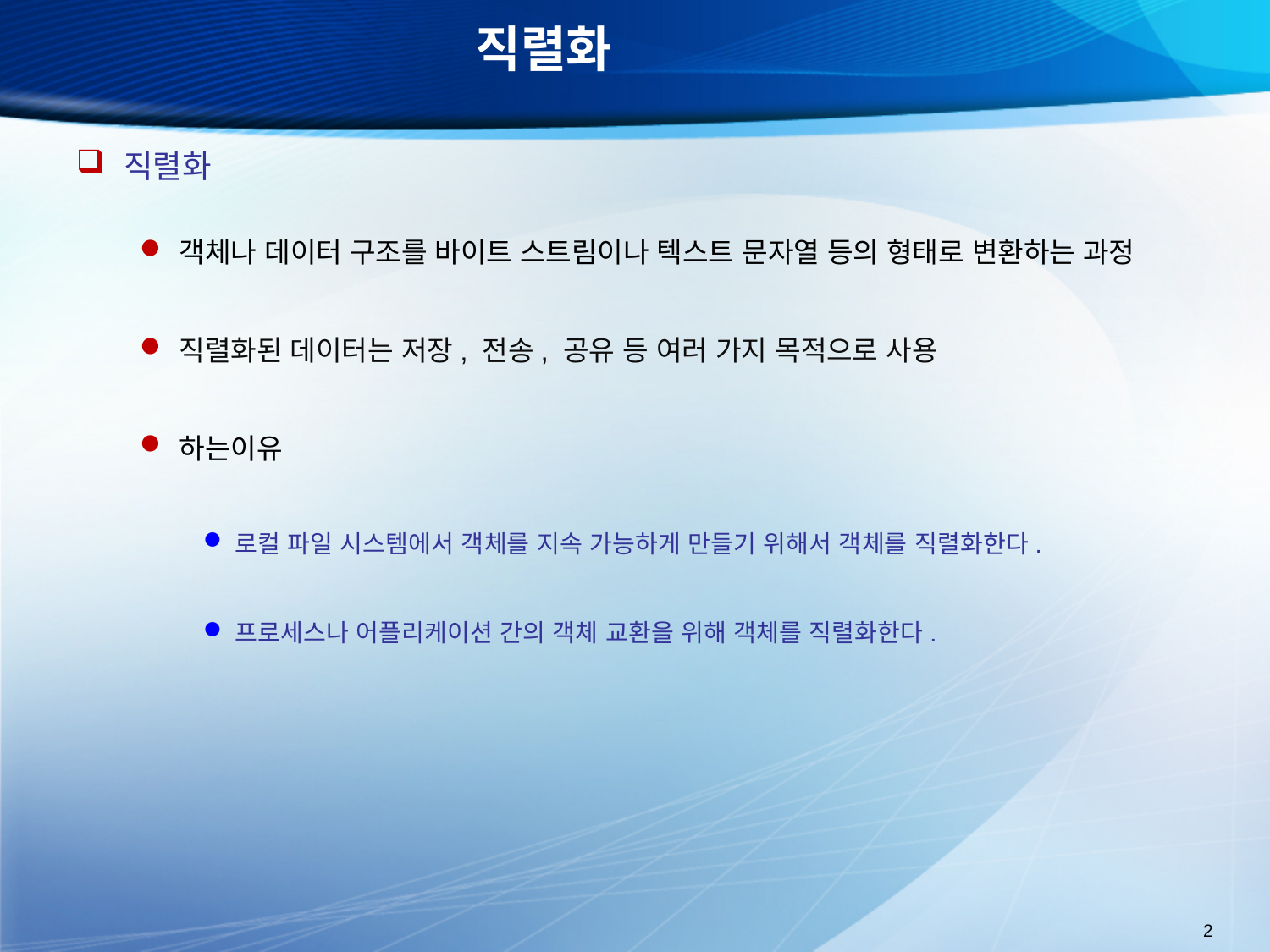

# 직렬화
직렬화

객체나 데이터 구조를 바이트 스트림이나 텍스트 문자열 등의 형태로 변환하는 과정

직렬화된 데이터는 저장, 전송, 공유 등 여러 가지 목적으로 사용

하는이유

로컬 파일 시스템에서 객체를 지속 가능하게 만들기 위해서 객체를 직렬화한다.

프로세스나 어플리케이션 간의 객체 교환을 위해 객체를 직렬화한다.